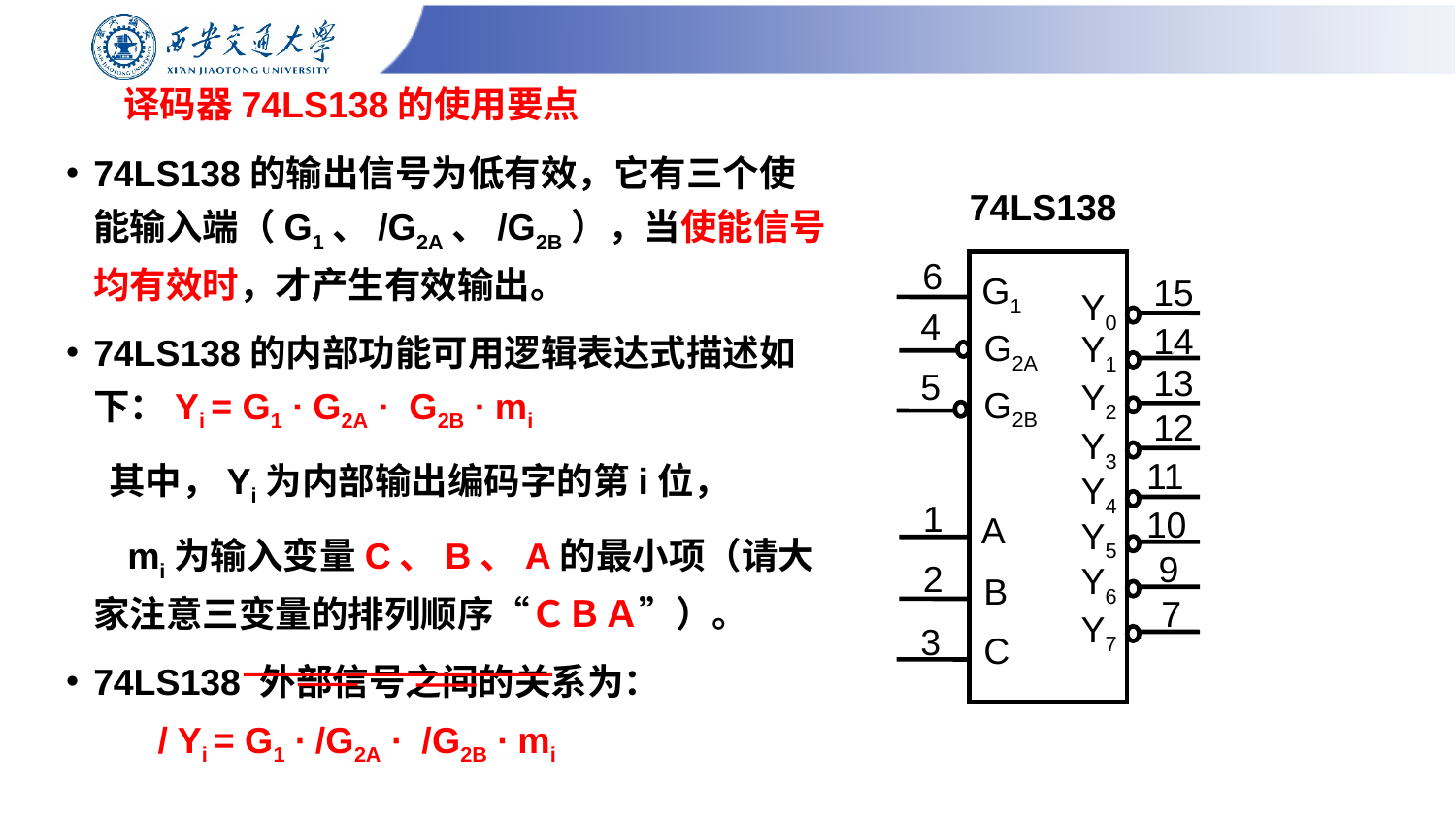

# 译码器74LS138的使用要点
74LS138的输出信号为低有效，它有三个使能输入端（G1、/G2A、/G2B），当使能信号均有效时，才产生有效输出。
74LS138的内部功能可用逻辑表达式描述如下：Yi = G1 ∙ G2A ∙  G2B ∙ mi
       其中，Yi为内部输出编码字的第i位，
      mi为输入变量C、B、A的最小项（请大家注意三变量的排列顺序“ＣＢＡ”）。
74LS138 外部信号之间的关系为：
         / Yi = G1 ∙ /G2A ∙  /G2B ∙ mi
74LS138
6

G1
15
Y0

4

14
G2A
Y1

13

5
Y2
G2B

12

Y3

11
Y4
1

10
A
Y5

9
2
Y6
B

7

Y7
3
C